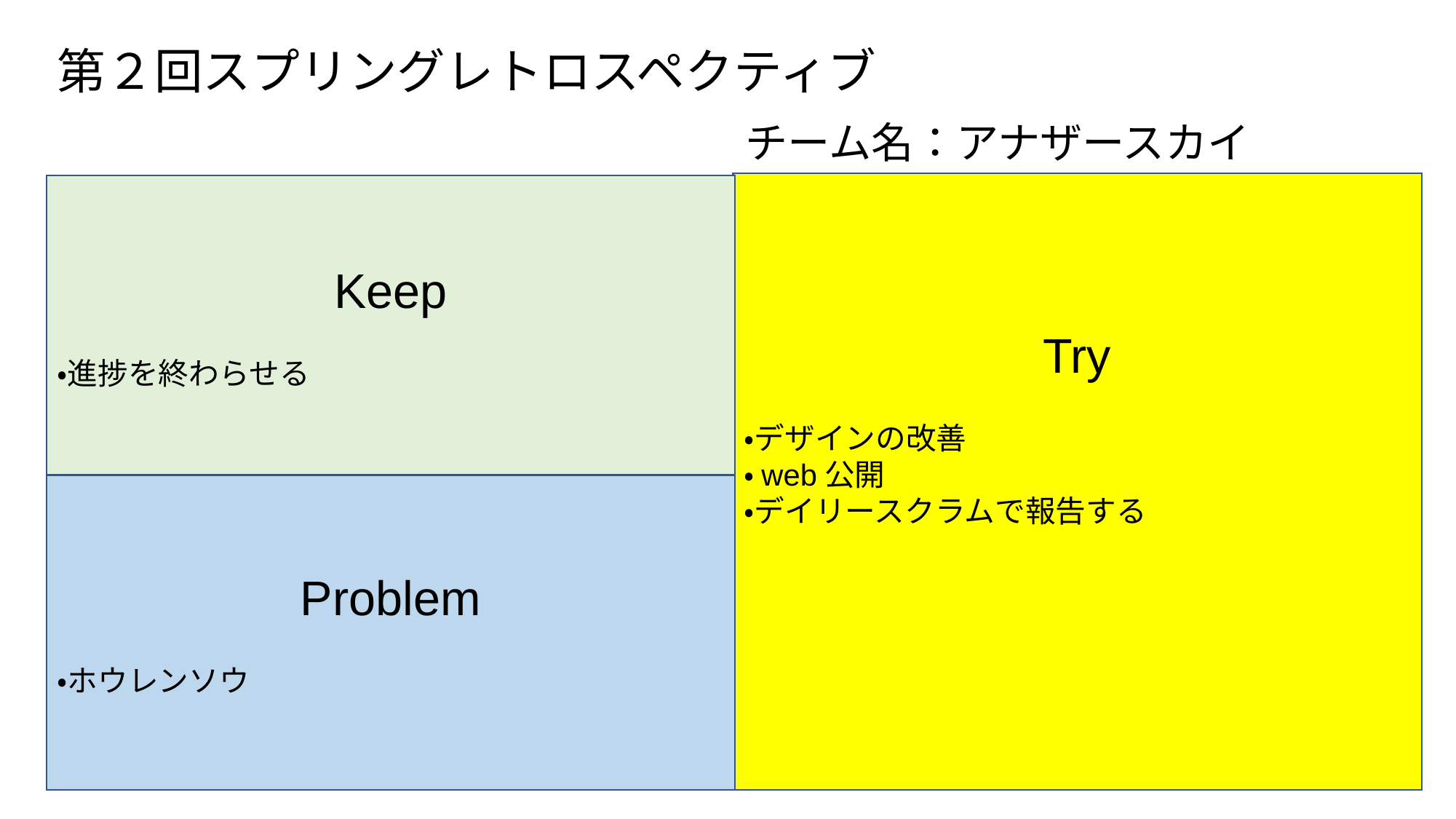

# 第２回スプリングレトロスペクティブ
チーム名：アナザースカイ
Try

・デザインの改善
・web公開
・デイリースクラムで報告する

Keep

・進捗を終わらせる
Problem

・ホウレンソウ